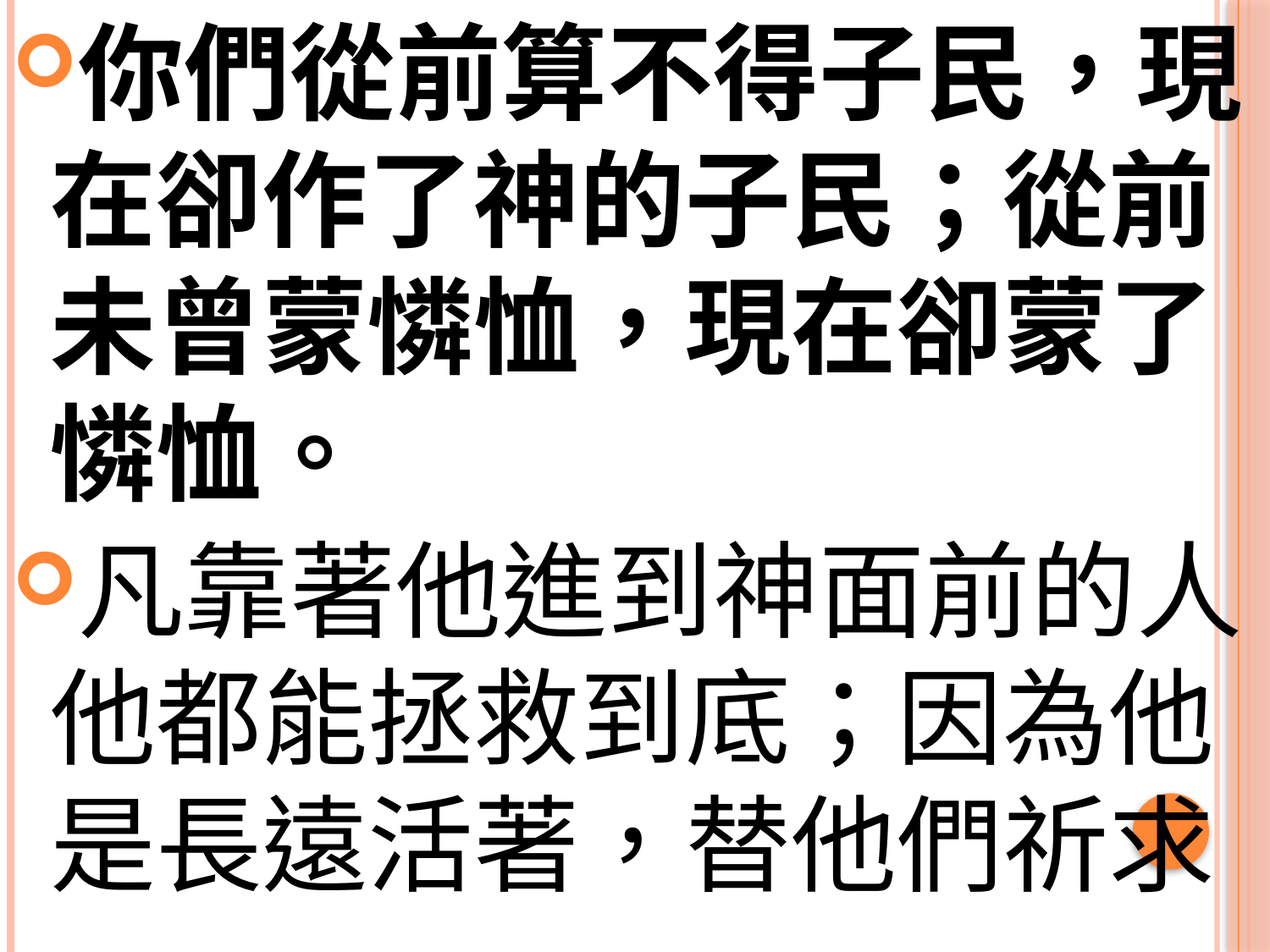

你們從前算不得子民，現在卻作了神的子民；從前未曾蒙憐恤，現在卻蒙了憐恤。
凡靠著他進到神面前的人他都能拯救到底；因為他是長遠活著，替他們祈求